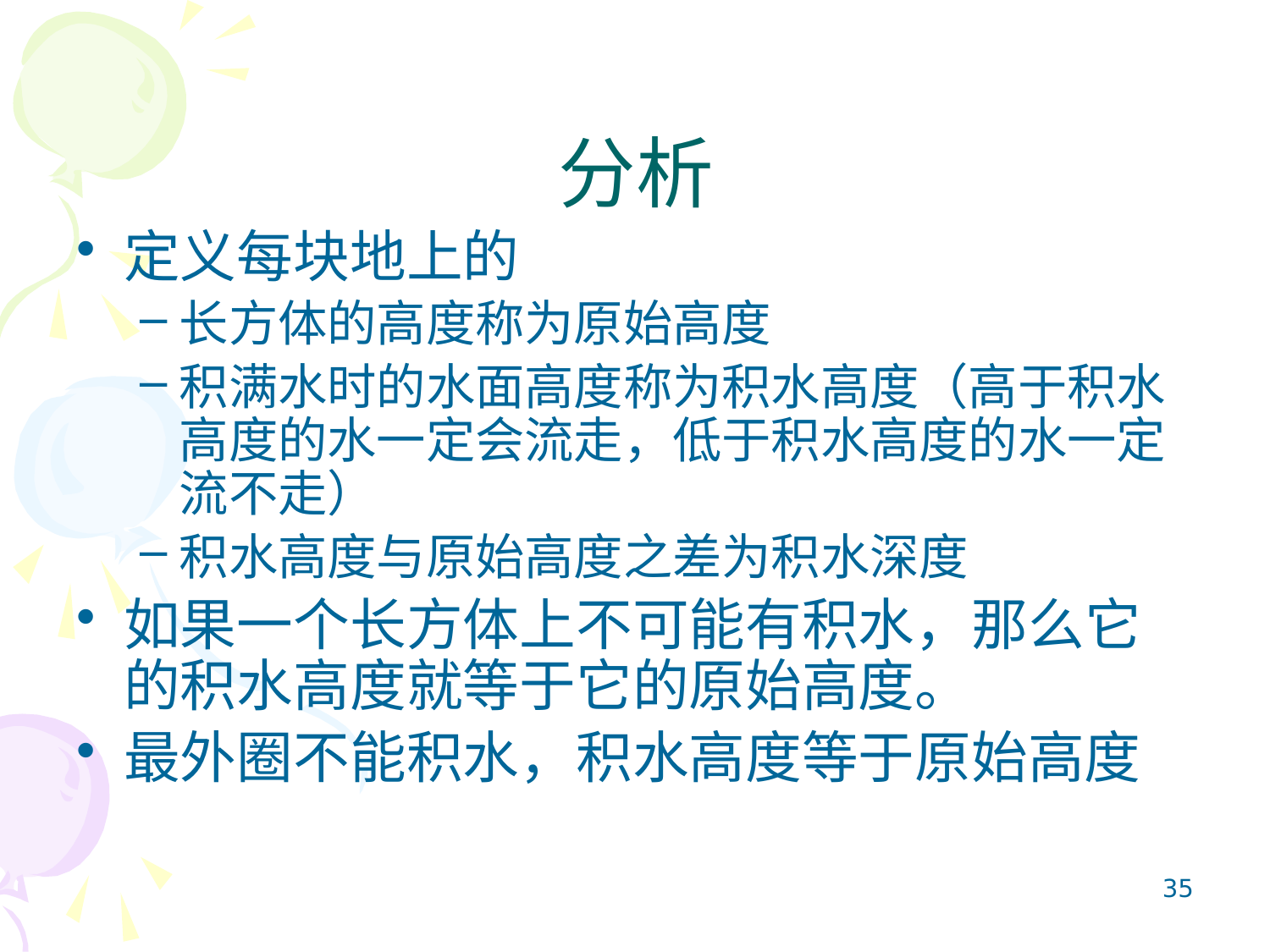

# 分析
定义每块地上的
长方体的高度称为原始高度
积满水时的水面高度称为积水高度（高于积水高度的水一定会流走，低于积水高度的水一定流不走）
积水高度与原始高度之差为积水深度
如果一个长方体上不可能有积水，那么它的积水高度就等于它的原始高度。
最外圈不能积水，积水高度等于原始高度

35